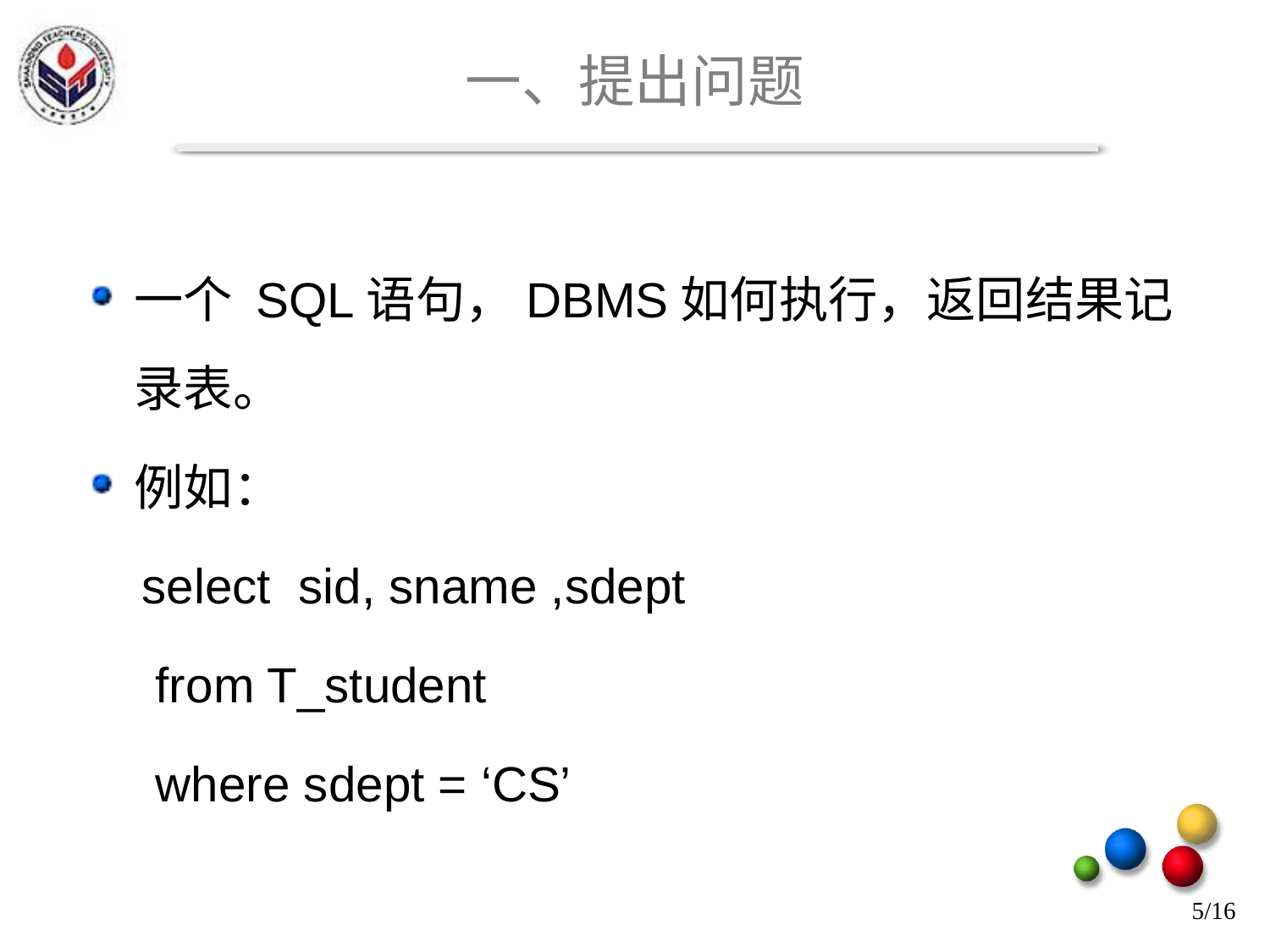

# 一、提出问题
一个 SQL语句，DBMS如何执行，返回结果记录表。
例如：
    select  sid, sname ,sdept
     from T_student
     where sdept = ‘CS’
5/16